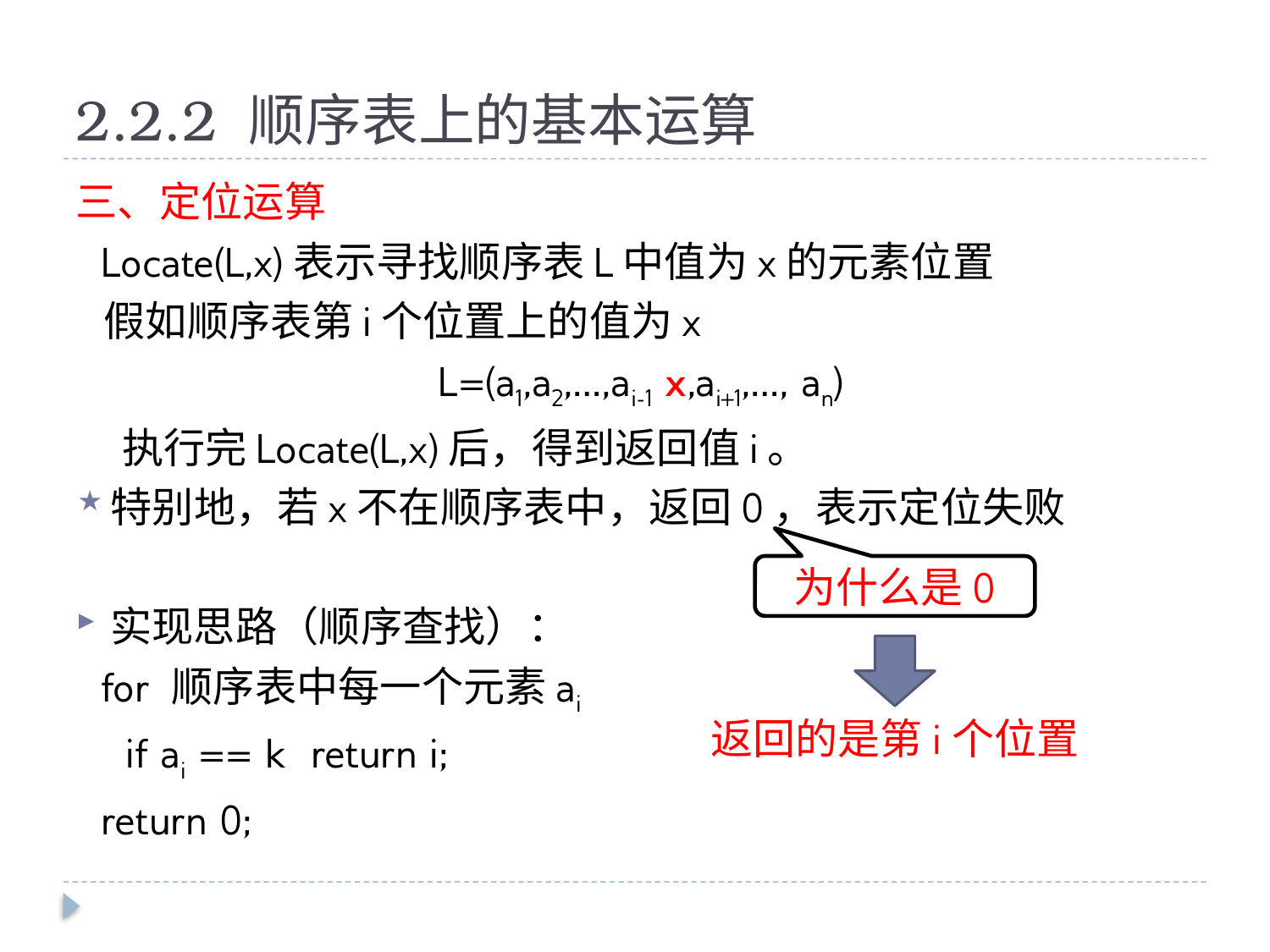

# 2.2.2 顺序表上的基本运算
三、定位运算
  Locate(L,x)表示寻找顺序表L中值为x的元素位置
  假如顺序表第i个位置上的值为x
 L=(a1,a2,…,ai-1 x,ai+1,…, an)
执行完Locate(L,x)后，得到返回值i。
特别地，若x不在顺序表中，返回0，表示定位失败

实现思路（顺序查找）：
  for 顺序表中每一个元素ai
    if ai == k  return i;
  return 0;
为什么是0

返回的是第i个位置